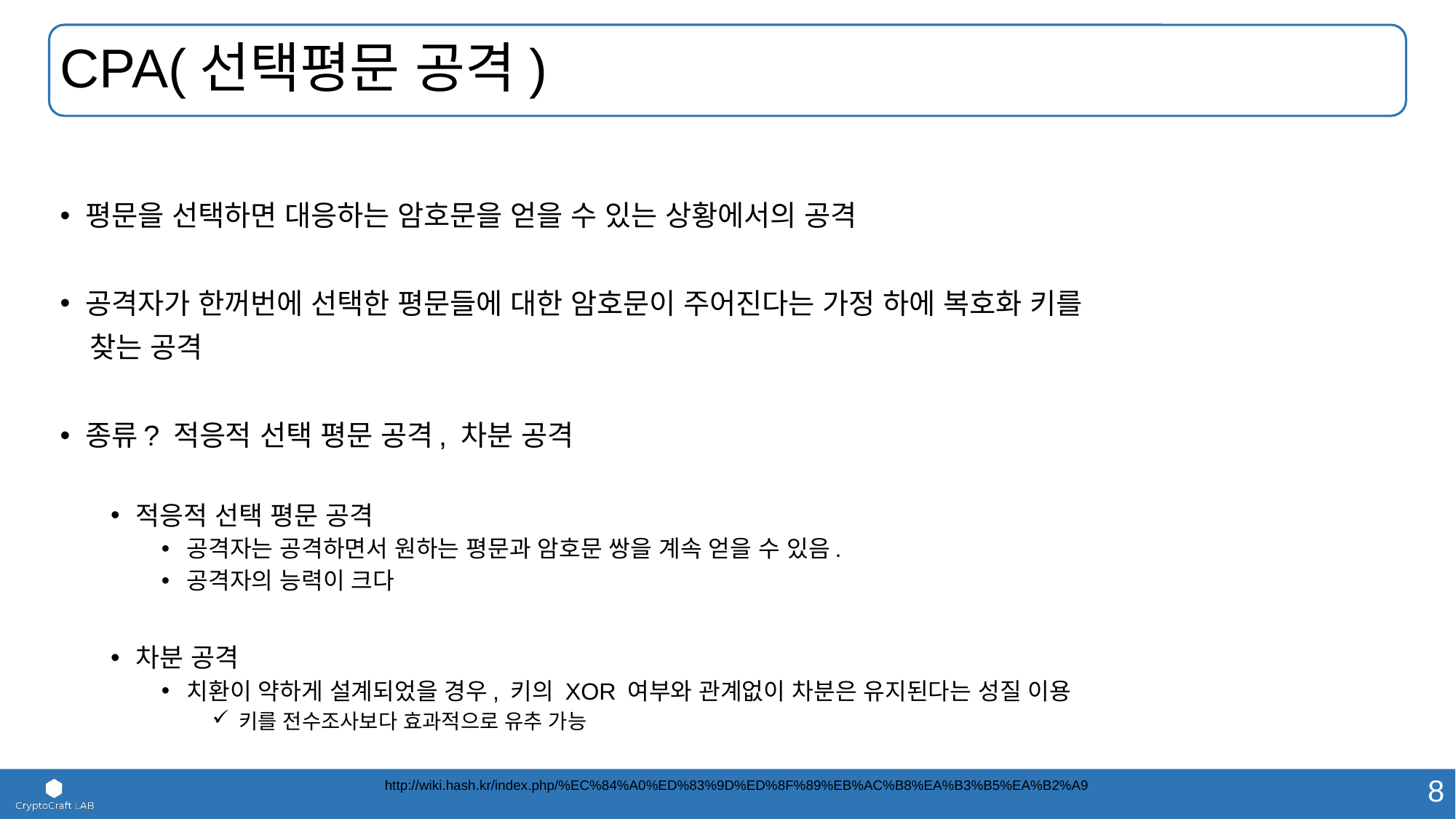

# CPA(선택평문 공격)

평문을 선택하면 대응하는 암호문을 얻을 수 있는 상황에서의 공격

공격자가 한꺼번에 선택한 평문들에 대한 암호문이 주어진다는 가정 하에 복호화 키를
   찾는 공격

종류? 적응적 선택 평문 공격, 차분 공격

적응적 선택 평문 공격
공격자는 공격하면서 원하는 평문과 암호문 쌍을 계속 얻을 수 있음.
공격자의 능력이 크다

차분 공격
치환이 약하게 설계되었을 경우, 키의 XOR 여부와 관계없이 차분은 유지된다는 성질 이용
키를 전수조사보다 효과적으로 유추 가능
http://wiki.hash.kr/index.php/%EC%84%A0%ED%83%9D%ED%8F%89%EB%AC%B8%EA%B3%B5%EA%B2%A9